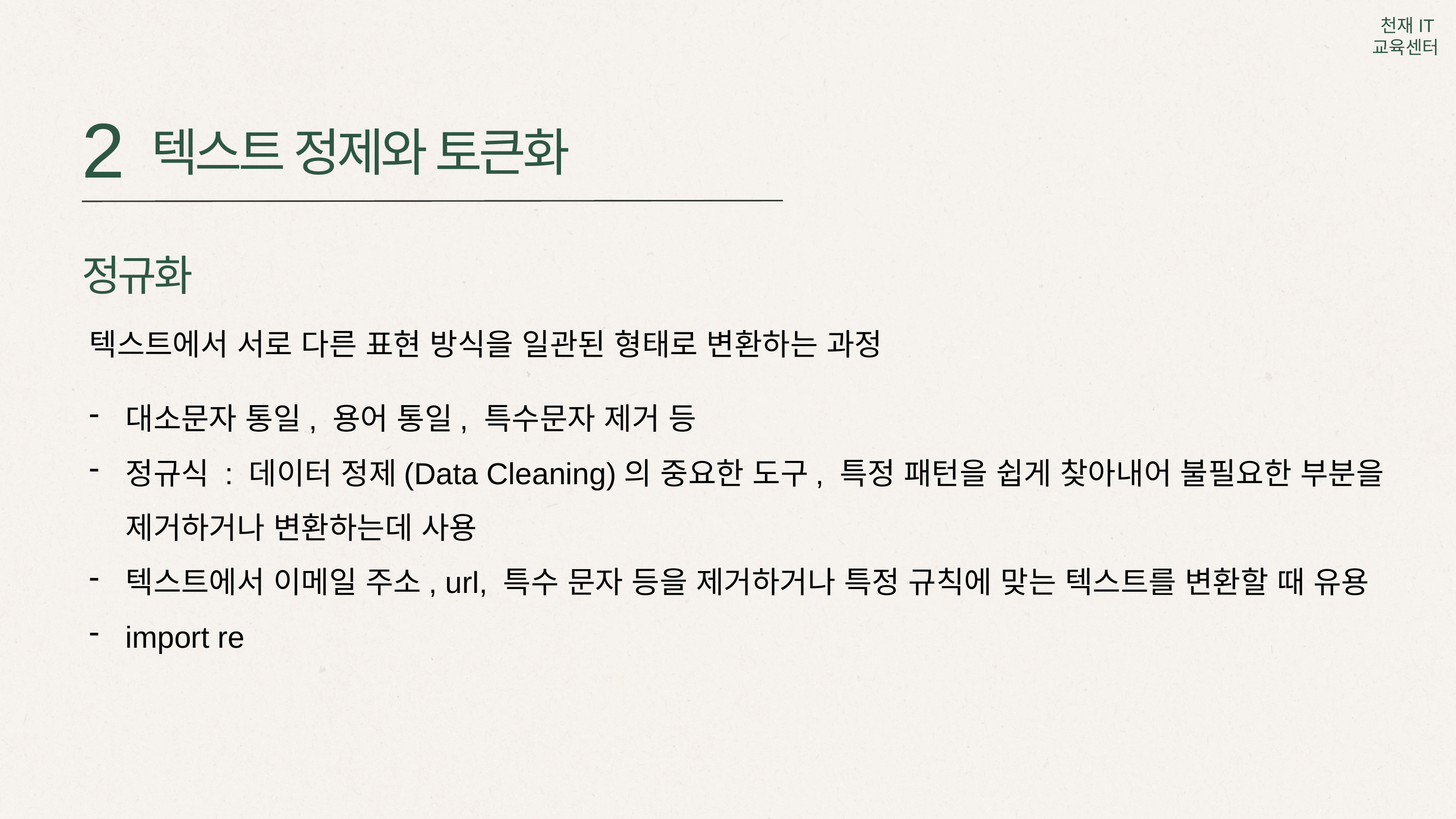

2
텍스트 정제와 토큰화

정규화
텍스트에서 서로 다른 표현 방식을 일관된 형태로 변환하는 과정
대소문자 통일, 용어 통일, 특수문자 제거 등
정규식 : 데이터 정제(Data Cleaning)의 중요한 도구, 특정 패턴을 쉽게 찾아내어 불필요한 부분을 제거하거나 변환하는데 사용
텍스트에서 이메일 주소, url, 특수 문자 등을 제거하거나 특정 규칙에 맞는 텍스트를 변환할 때 유용
import re